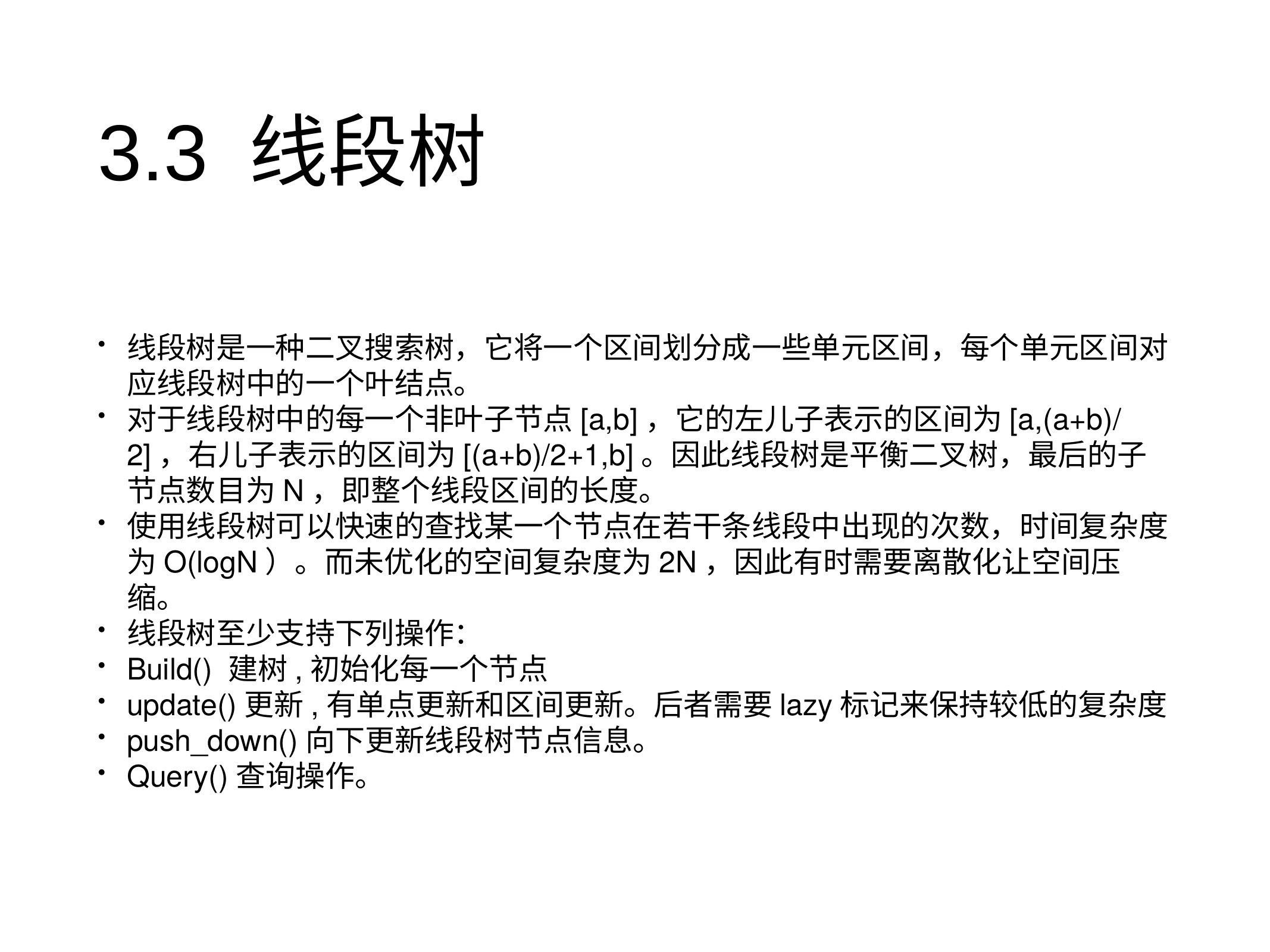

# 3.3 线段树
线段树是一种二叉搜索树，它将一个区间划分成一些单元区间，每个单元区间对应线段树中的一个叶结点。
对于线段树中的每一个非叶子节点[a,b]，它的左儿子表示的区间为[a,(a+b)/2]，右儿子表示的区间为[(a+b)/2+1,b]。因此线段树是平衡二叉树，最后的子节点数目为N，即整个线段区间的长度。
使用线段树可以快速的查找某一个节点在若干条线段中出现的次数，时间复杂度为O(logN）。而未优化的空间复杂度为2N，因此有时需要离散化让空间压缩。
线段树至少支持下列操作：
Build() 建树,初始化每一个节点
update()更新,有单点更新和区间更新。后者需要lazy标记来保持较低的复杂度
push_down()向下更新线段树节点信息。
Query()查询操作。